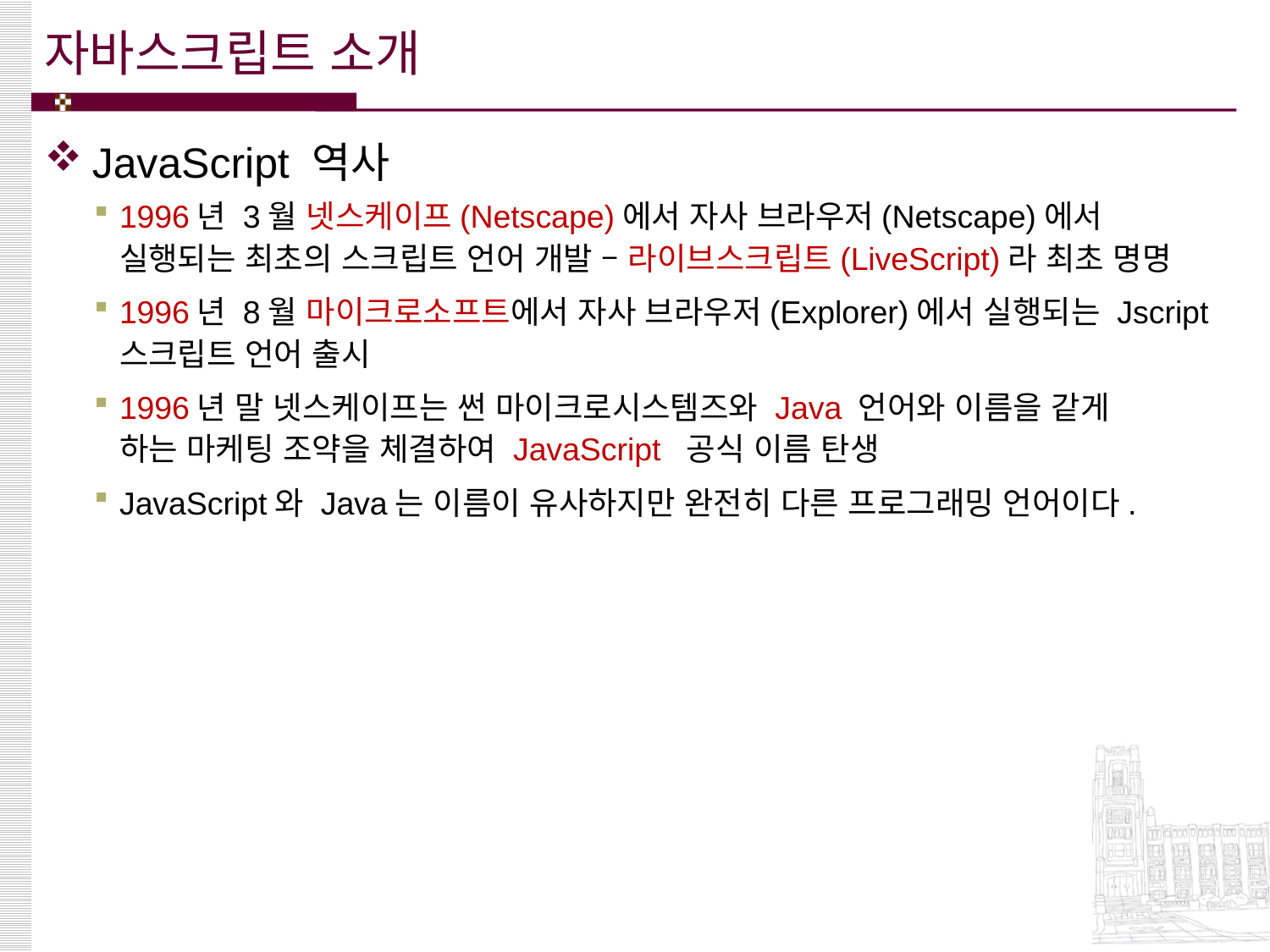

# 자바스크립트 소개
JavaScript 역사
1996년 3월 넷스케이프(Netscape)에서 자사 브라우저(Netscape)에서 실행되는 최초의 스크립트 언어 개발 – 라이브스크립트(LiveScript)라 최초 명명
1996년 8월 마이크로소프트에서 자사 브라우저(Explorer)에서 실행되는 Jscript 스크립트 언어 출시
1996년 말 넷스케이프는 썬 마이크로시스템즈와 Java 언어와 이름을 같게
하는 마케팅 조약을 체결하여 JavaScript  공식 이름 탄생
JavaScript와 Java는 이름이 유사하지만 완전히 다른 프로그래밍 언어이다.